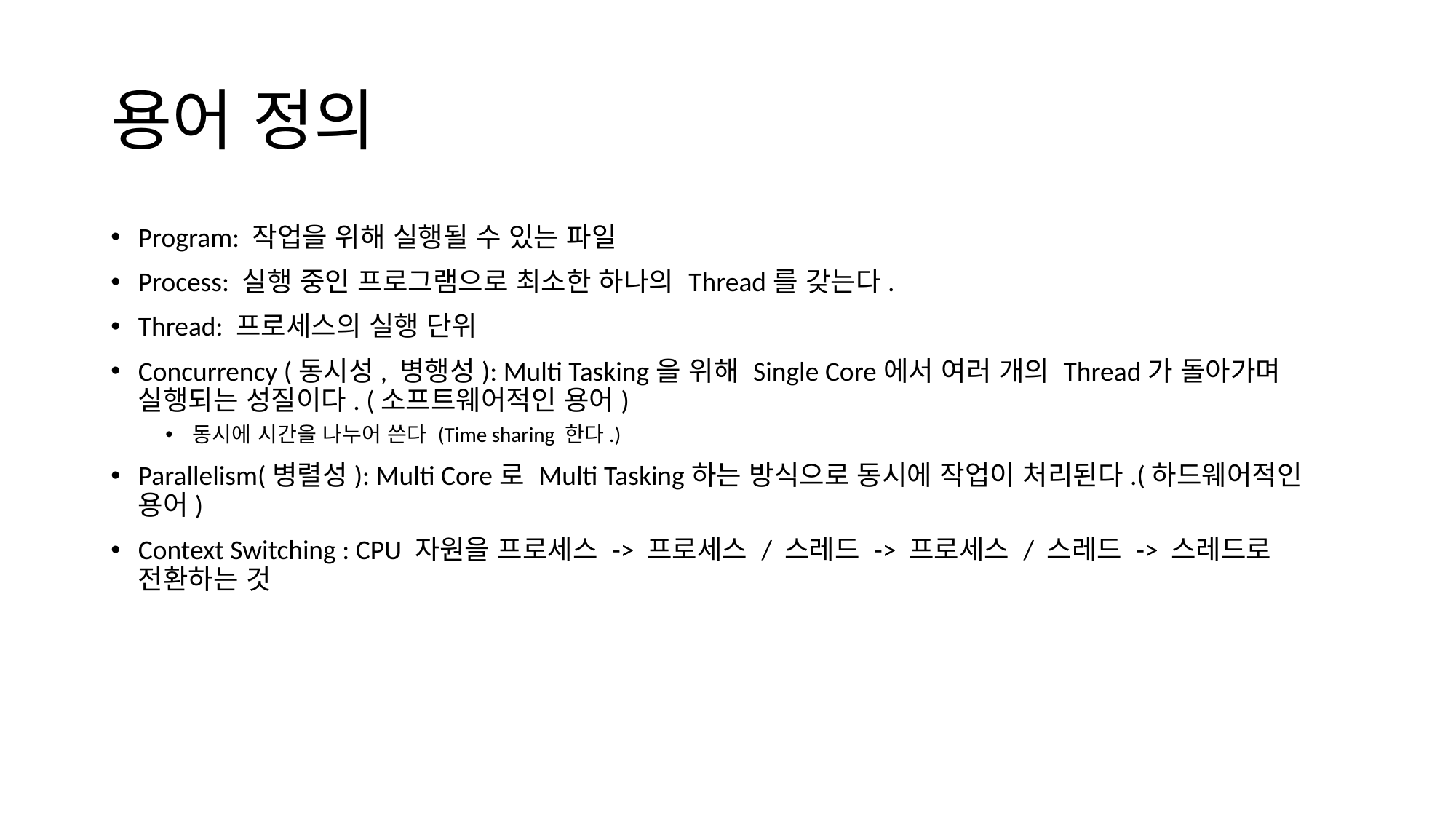

# 용어 정의
Program: 작업을 위해 실행될 수 있는 파일
Process: 실행 중인 프로그램으로 최소한 하나의 Thread를 갖는다.
Thread: 프로세스의 실행 단위
Concurrency (동시성, 병행성): Multi Tasking을 위해 Single Core에서 여러 개의 Thread가 돌아가며 실행되는 성질이다. (소프트웨어적인 용어)
동시에 시간을 나누어 쓴다 (Time sharing 한다.)
Parallelism(병렬성): Multi Core로 Multi Tasking하는 방식으로 동시에 작업이 처리된다.(하드웨어적인 용어)
Context Switching : CPU 자원을 프로세스 -> 프로세스 / 스레드 -> 프로세스 / 스레드 -> 스레드로 전환하는 것